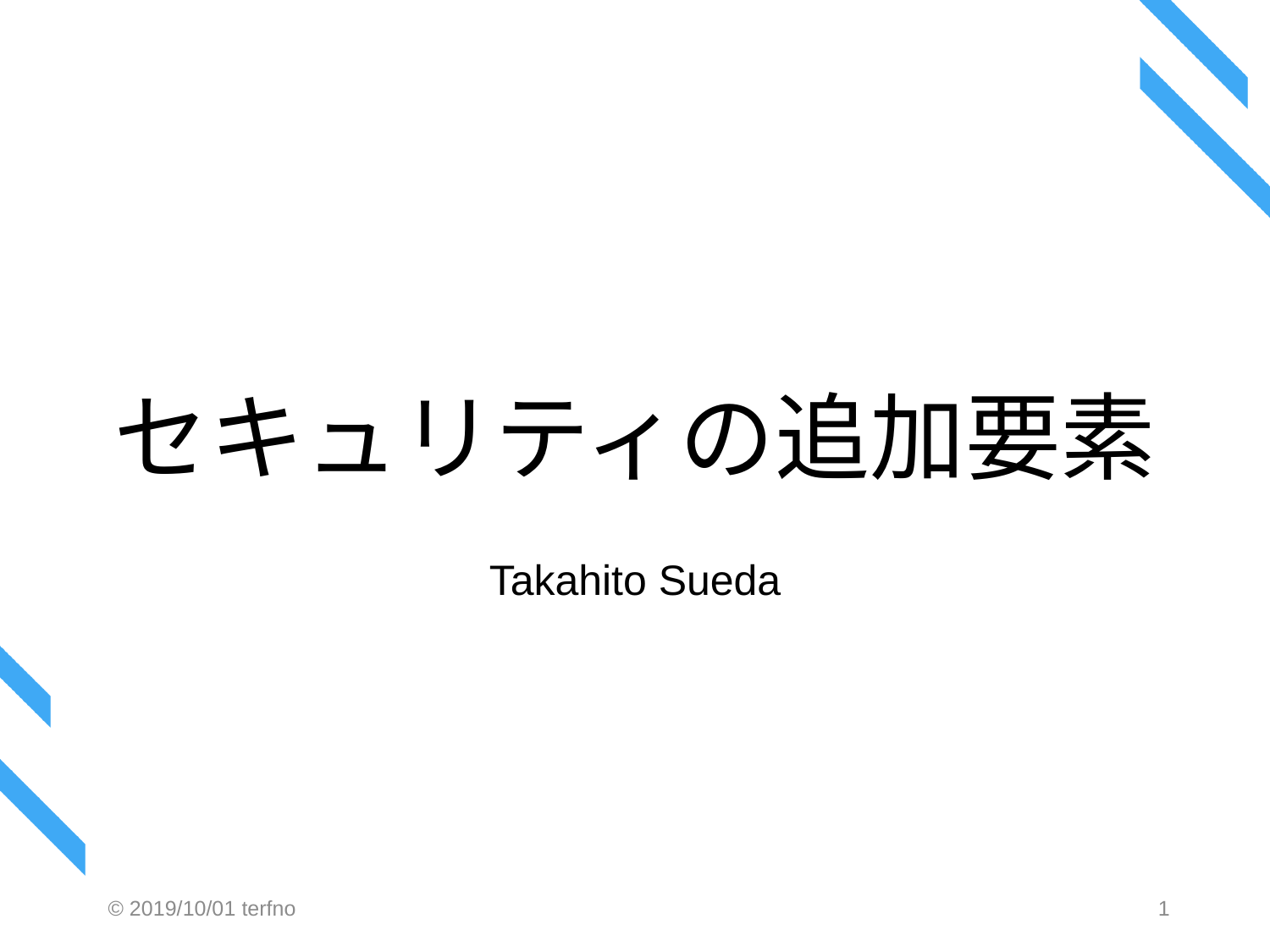

# セキュリティの追加要素
Takahito Sueda
© 2019/10/01 terfno
1